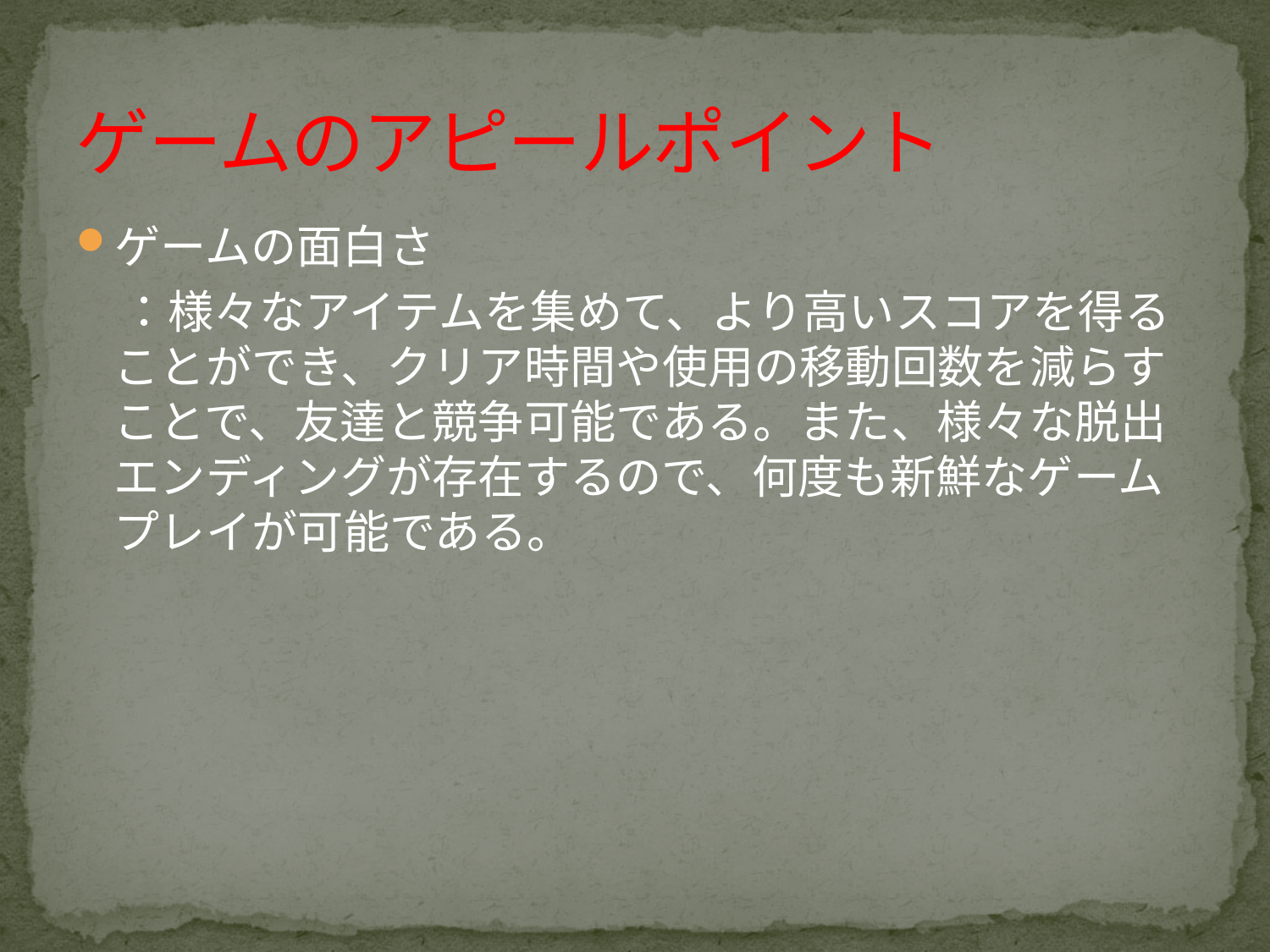

# ゲームのアピールポイント
ゲームの面白さ
　：様々なアイテムを集めて、より高いスコアを得ることができ、クリア時間や使用の移動回数を減らすことで、友達と競争可能である。また、様々な脱出エンディングが存在するので、何度も新鮮なゲームプレイが可能である。